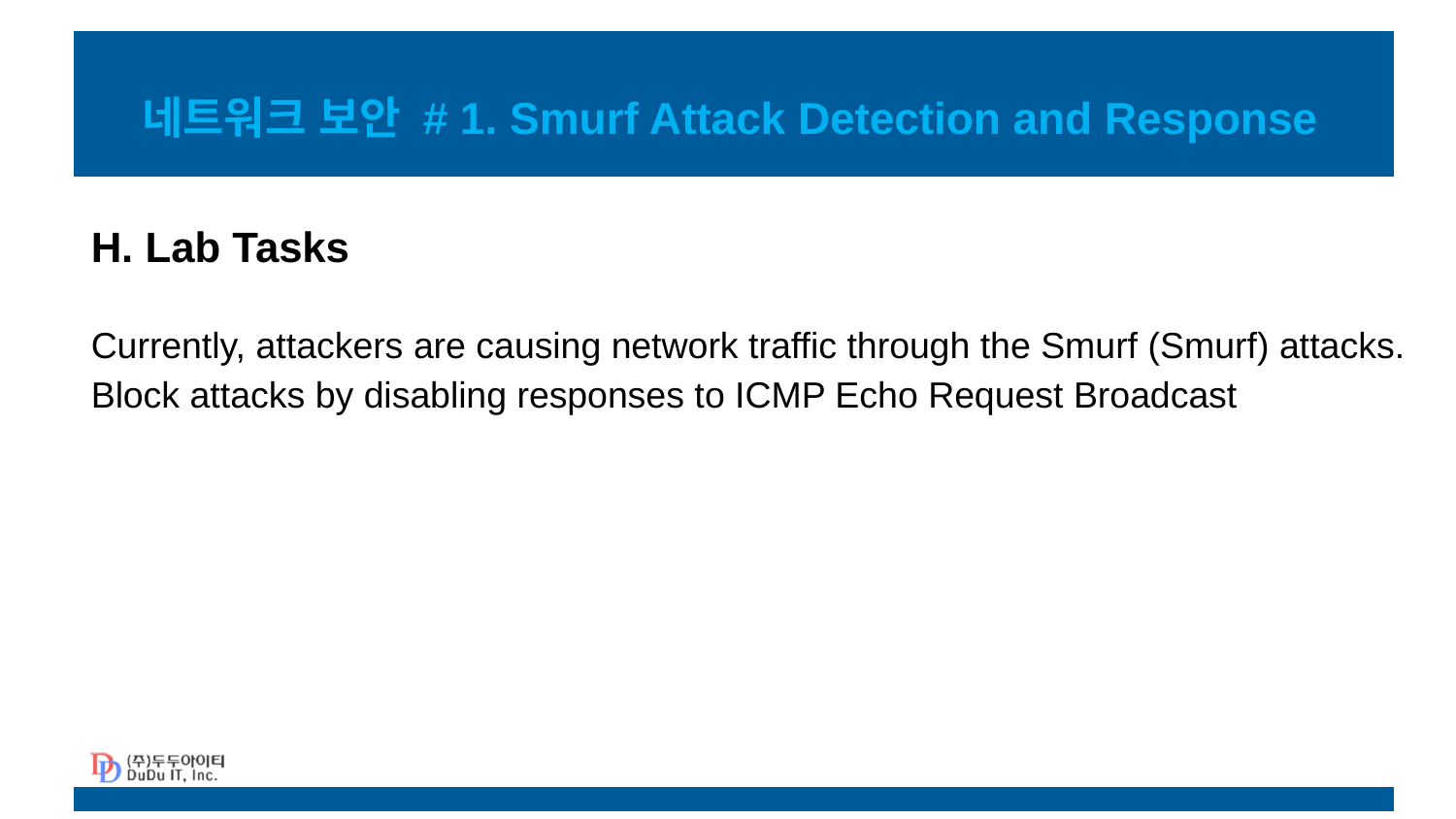

# 네트워크 보안 # 1. Smurf Attack Detection and Response
H. Lab Tasks

Currently, attackers are causing network traffic through the Smurf (Smurf) attacks. Block attacks by disabling responses to ICMP Echo Request Broadcast